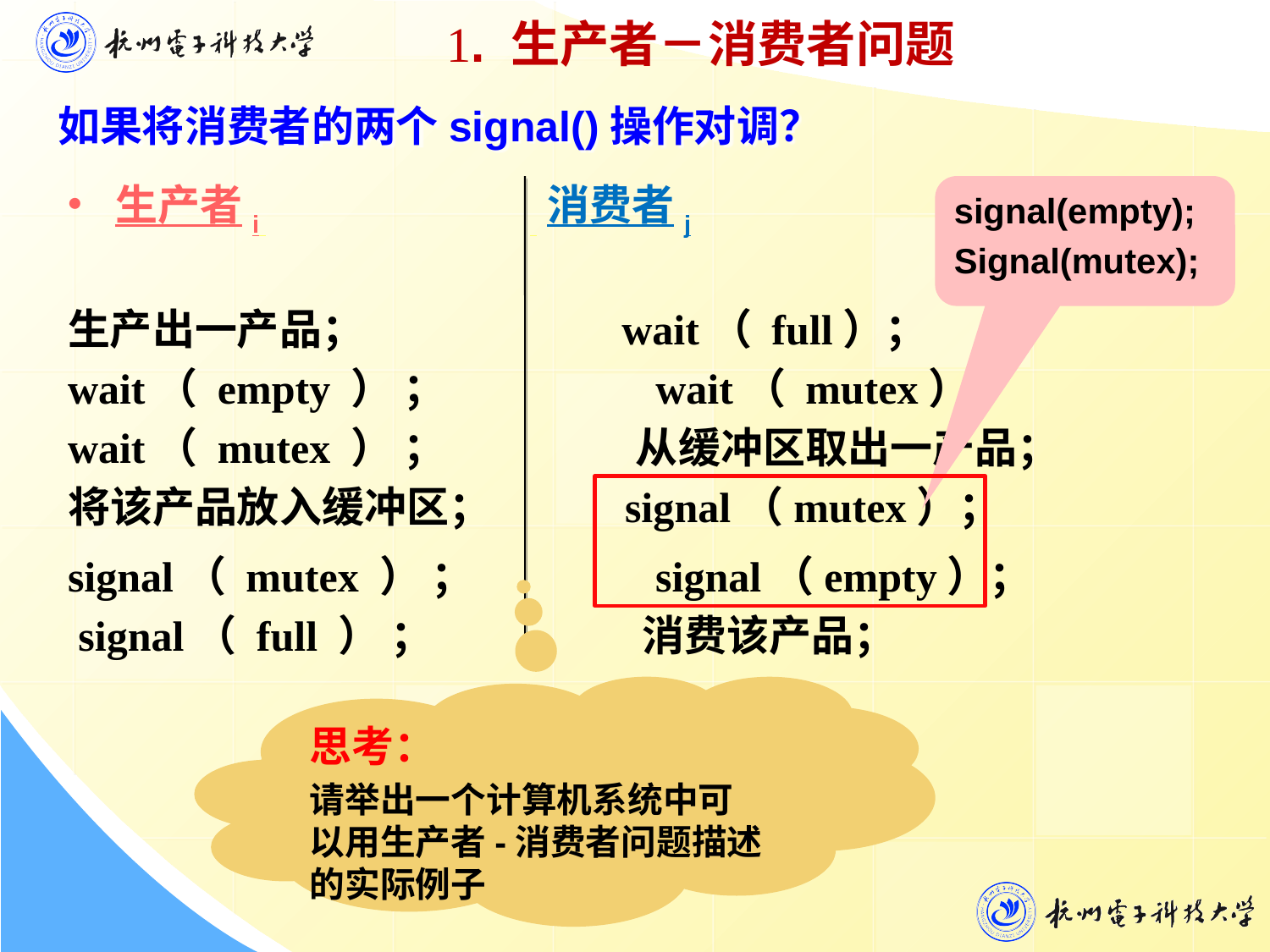

1. 生产者－消费者问题
# 如果将消费者的两个signal()操作对调？
生产者i                                         消费者j
生产出一产品；                          wait（ full）；
wait（ empty ） ；                     wait（ mutex）；
wait（ mutex ） ；                    从缓冲区取出一产品；
将该产品放入缓冲区；             signal（mutex）；
signal（ mutex ） ；                  signal（empty）；
 signal（ full ） ；                      消费该产品；

signal(empty);
Signal(mutex);

思考：
请举出一个计算机系统中可以用生产者-消费者问题描述的实际例子